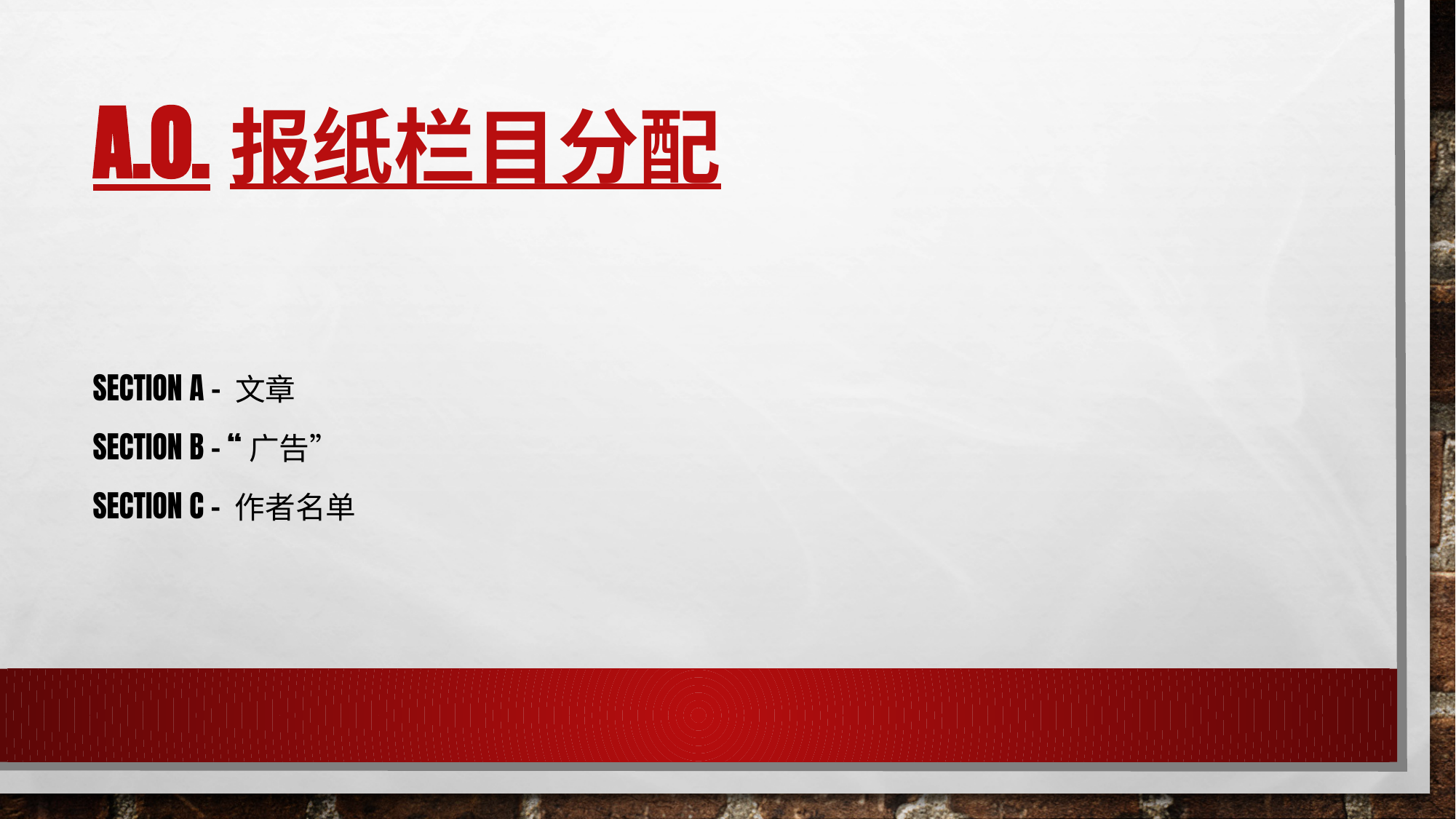

# A.0.报纸栏目分配
SECTION A – 文章
Section B – “广告”
SECTION C – 作者名单